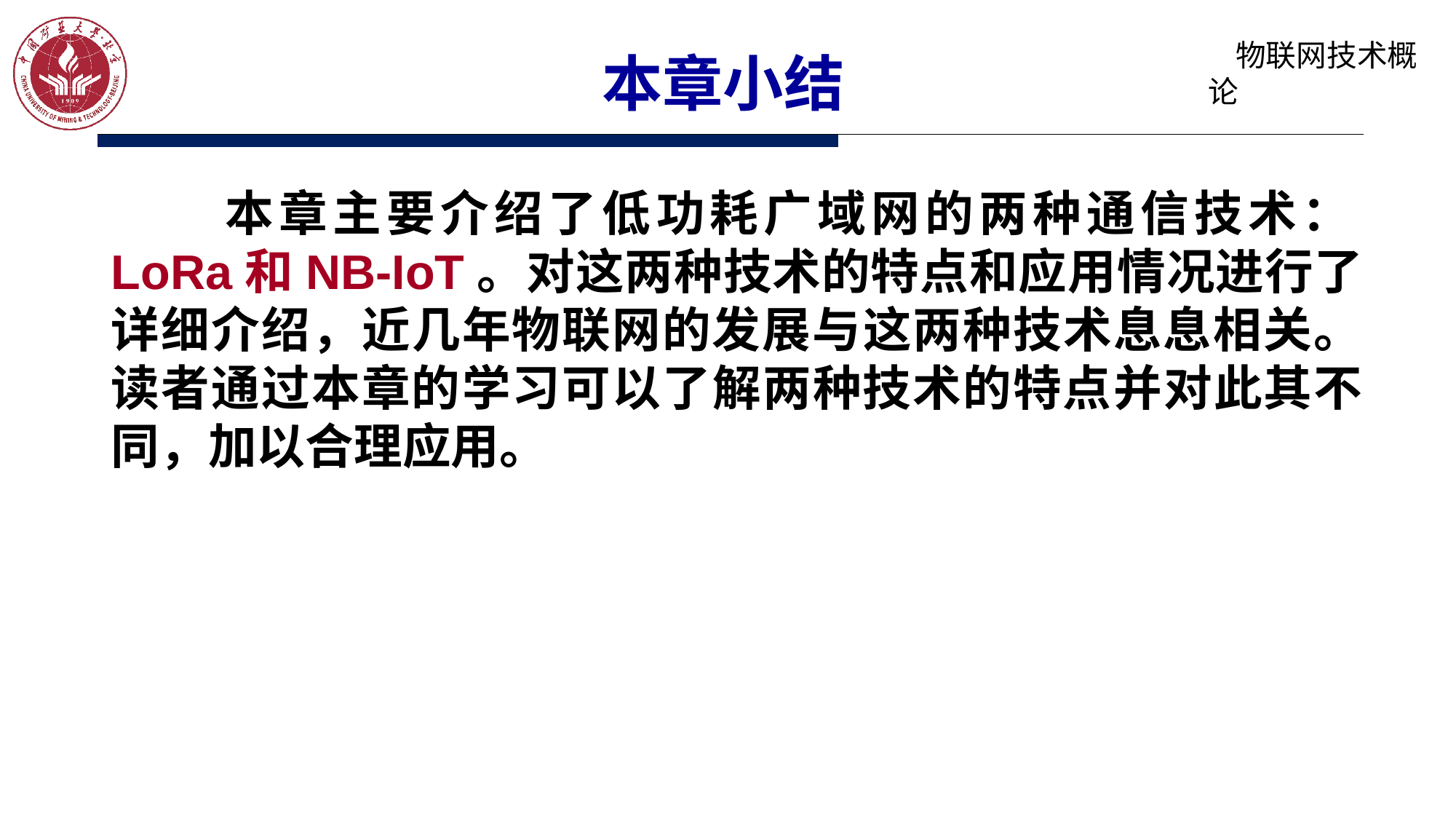

# 本章小结

	本章主要介绍了低功耗广域网的两种通信技术：LoRa和NB-IoT。对这两种技术的特点和应用情况进行了详细介绍，近几年物联网的发展与这两种技术息息相关。读者通过本章的学习可以了解两种技术的特点并对此其不同，加以合理应用。